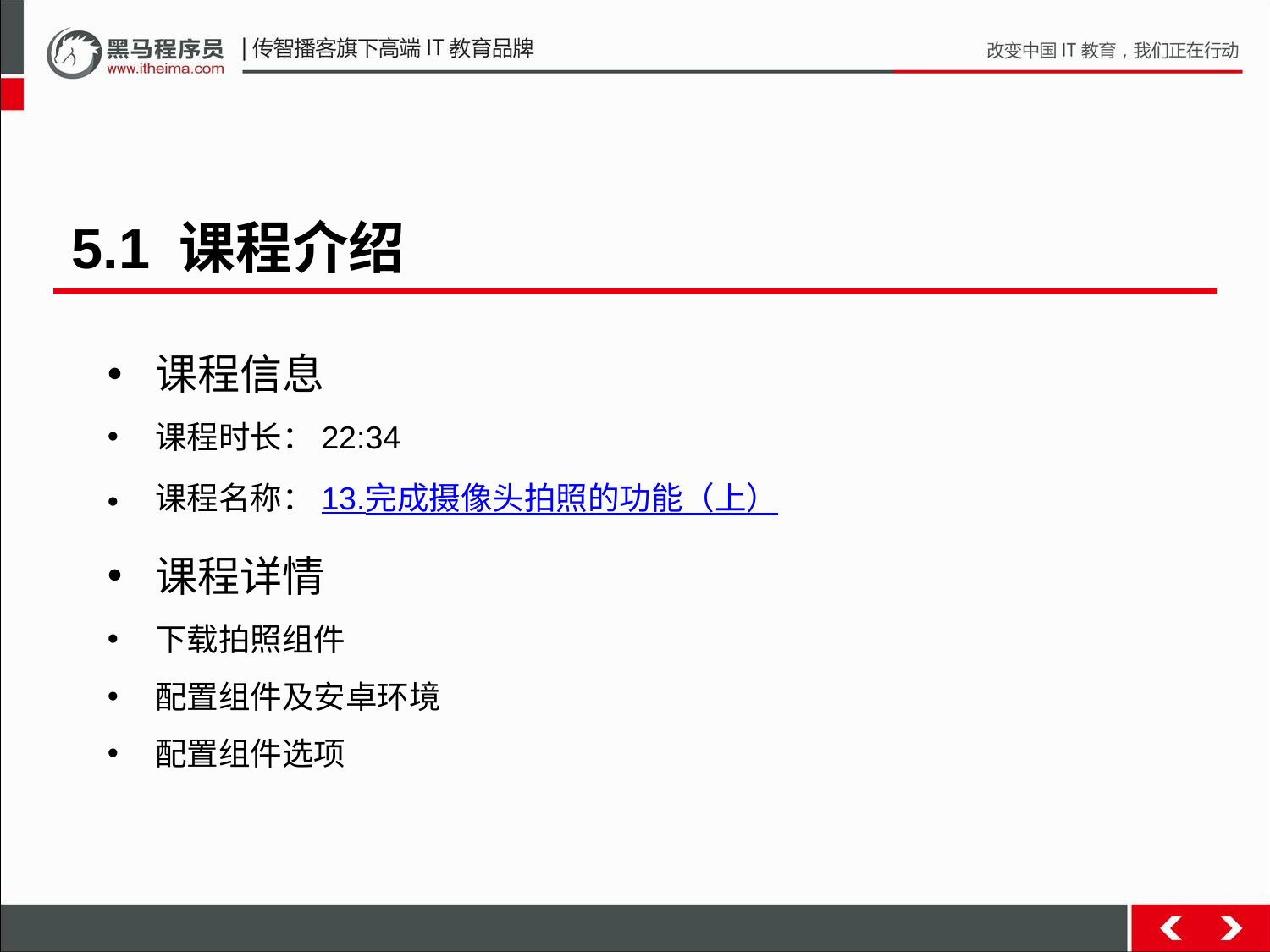

5.1 课程介绍
课程信息
课程时长：22:34
课程名称：13.完成摄像头拍照的功能（上）
课程详情
下载拍照组件
配置组件及安卓环境
配置组件选项